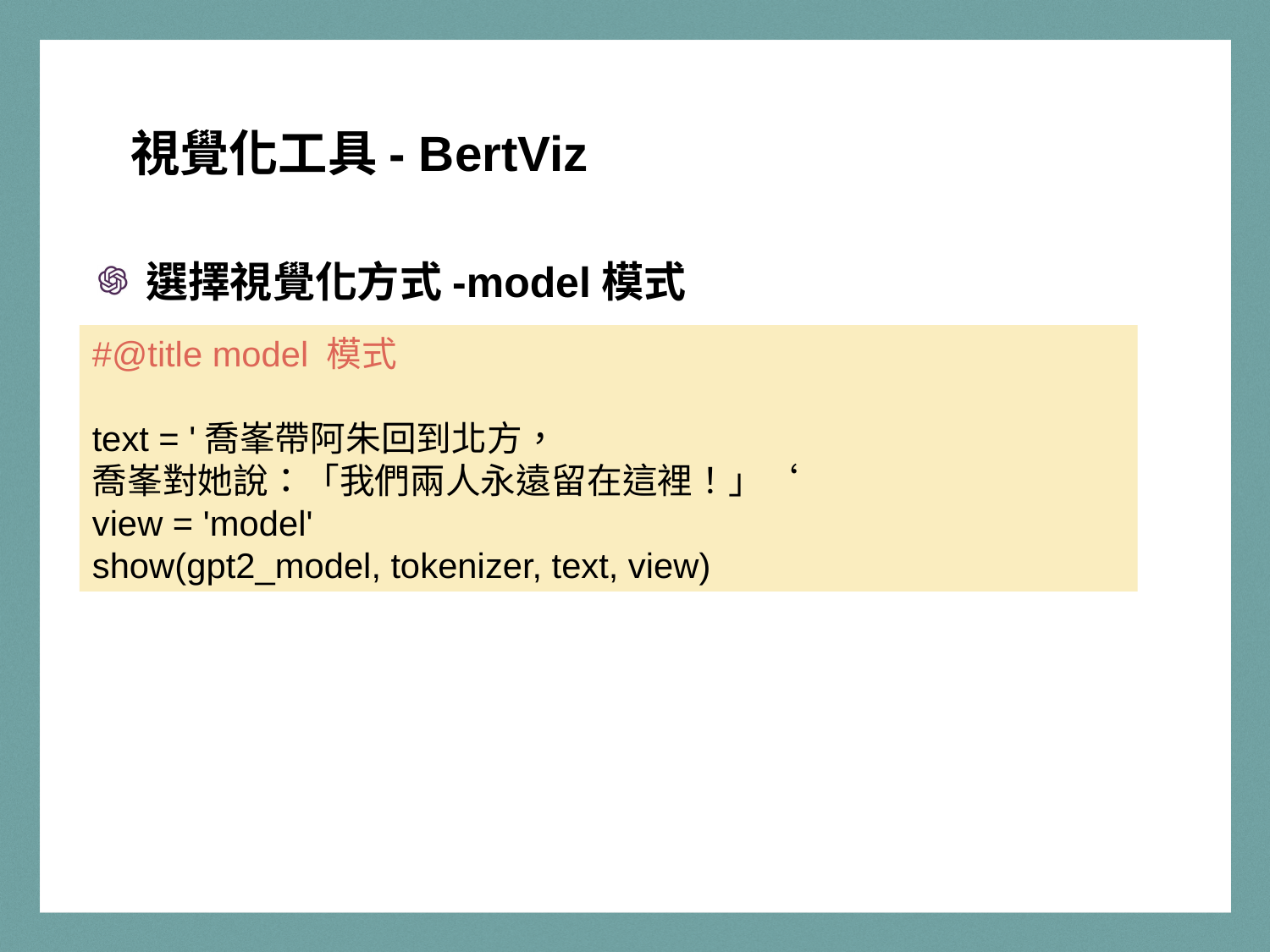

視覺化工具- BertViz
選擇視覺化方式-model模式
#@title model 模式

text = '喬峯帶阿朱回到北方，
喬峯對她說：「我們兩人永遠留在這裡！」‘
view = 'model'
show(gpt2_model, tokenizer, text, view)